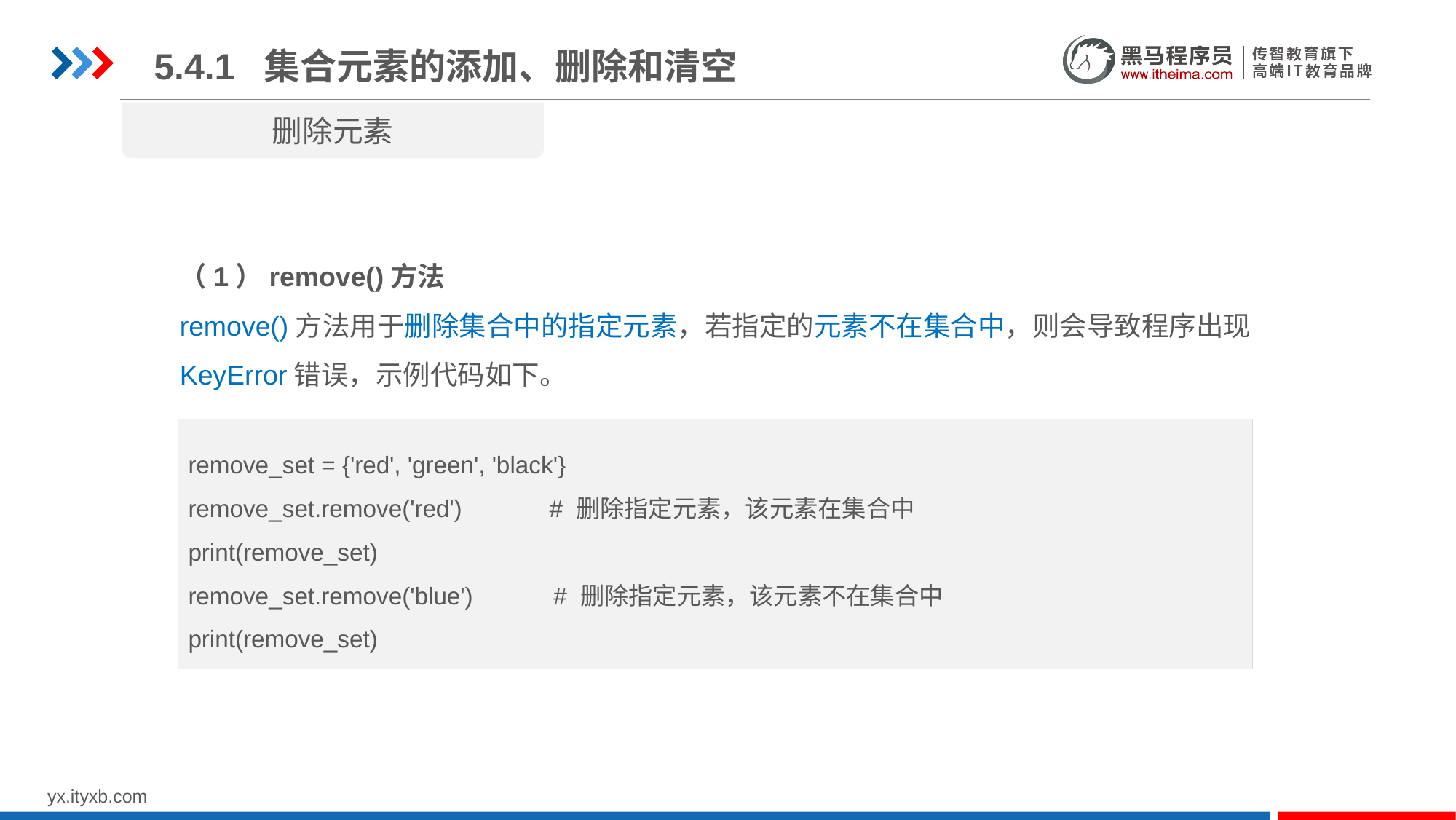

5.4.1  集合元素的添加、删除和清空

删除元素
（1）remove()方法
remove()方法用于删除集合中的指定元素，若指定的元素不在集合中，则会导致程序出现KeyError错误，示例代码如下。
remove_set = {'red', 'green', 'black'}
remove_set.remove('red')             # 删除指定元素，该元素在集合中
print(remove_set)
remove_set.remove('blue')            # 删除指定元素，该元素不在集合中
print(remove_set)